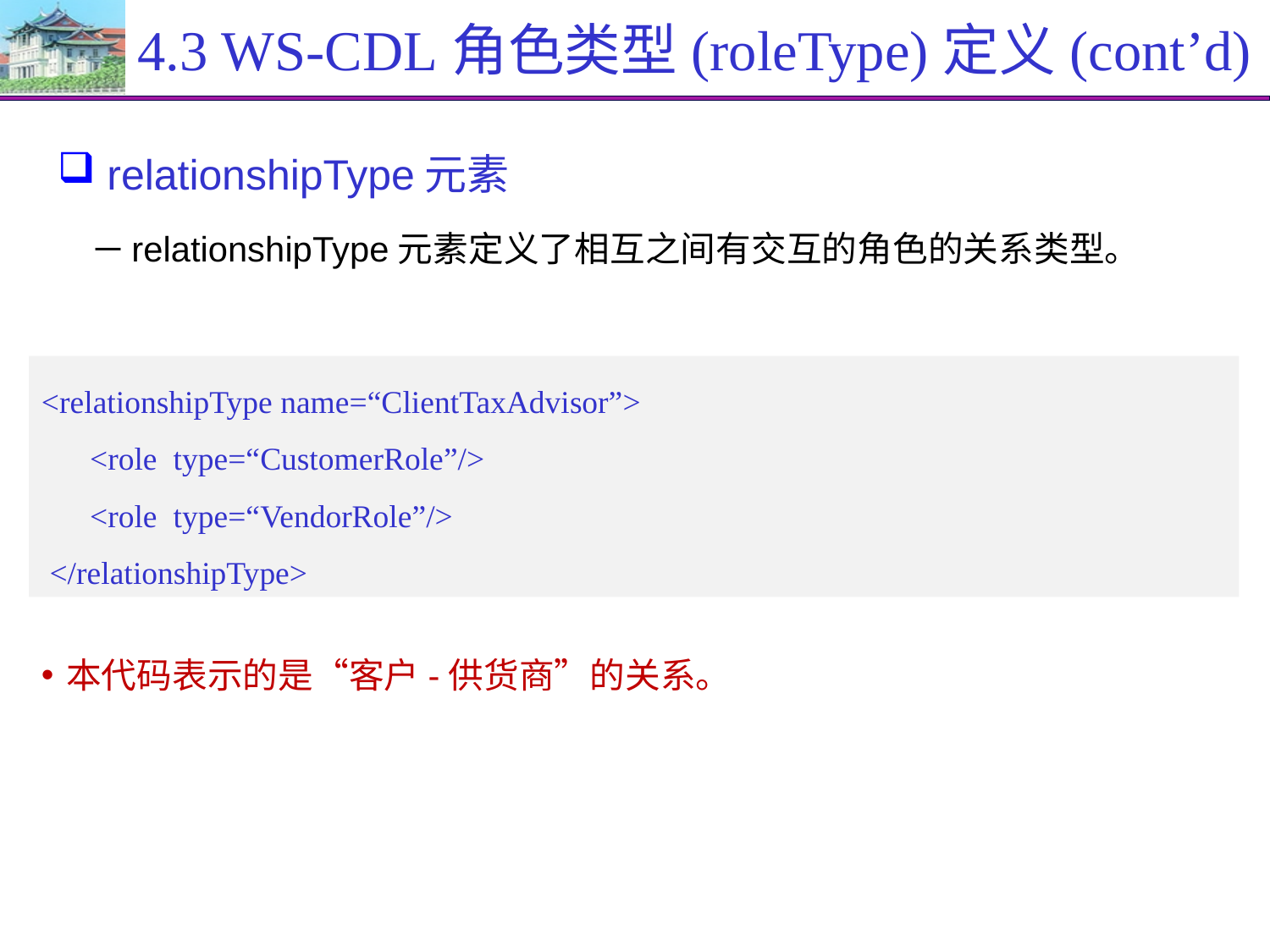

# 4.3 WS-CDL角色类型(roleType)定义(cont’d)
relationshipType元素
relationshipType元素定义了相互之间有交互的角色的关系类型。
<relationshipType name=“ClientTaxAdvisor”>
      <role  type=“CustomerRole”/>
      <role  type=“VendorRole”/>
 </relationshipType>
本代码表示的是“客户-供货商”的关系。